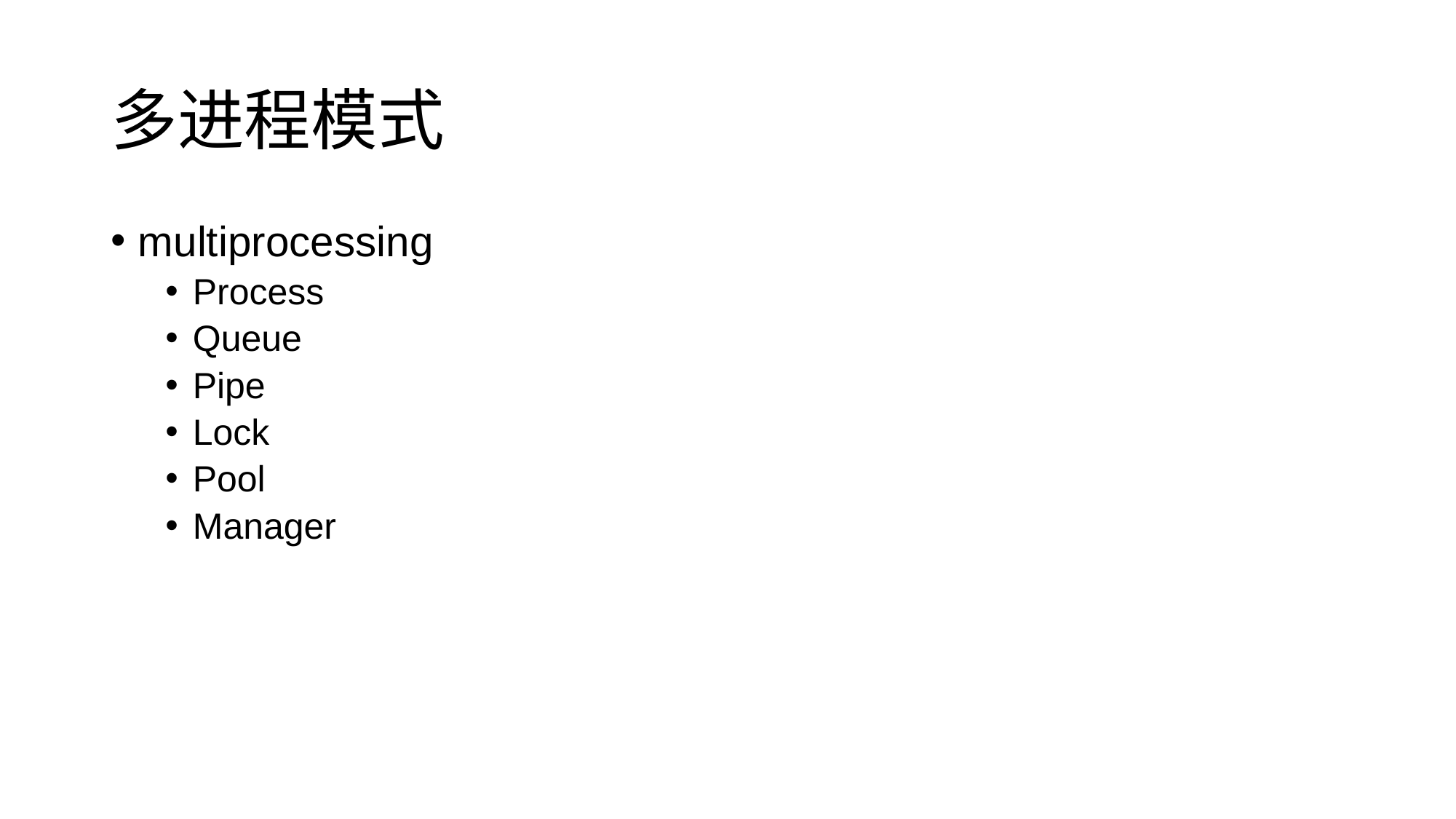

# 多进程模式
multiprocessing
Process
Queue
Pipe
Lock
Pool
Manager